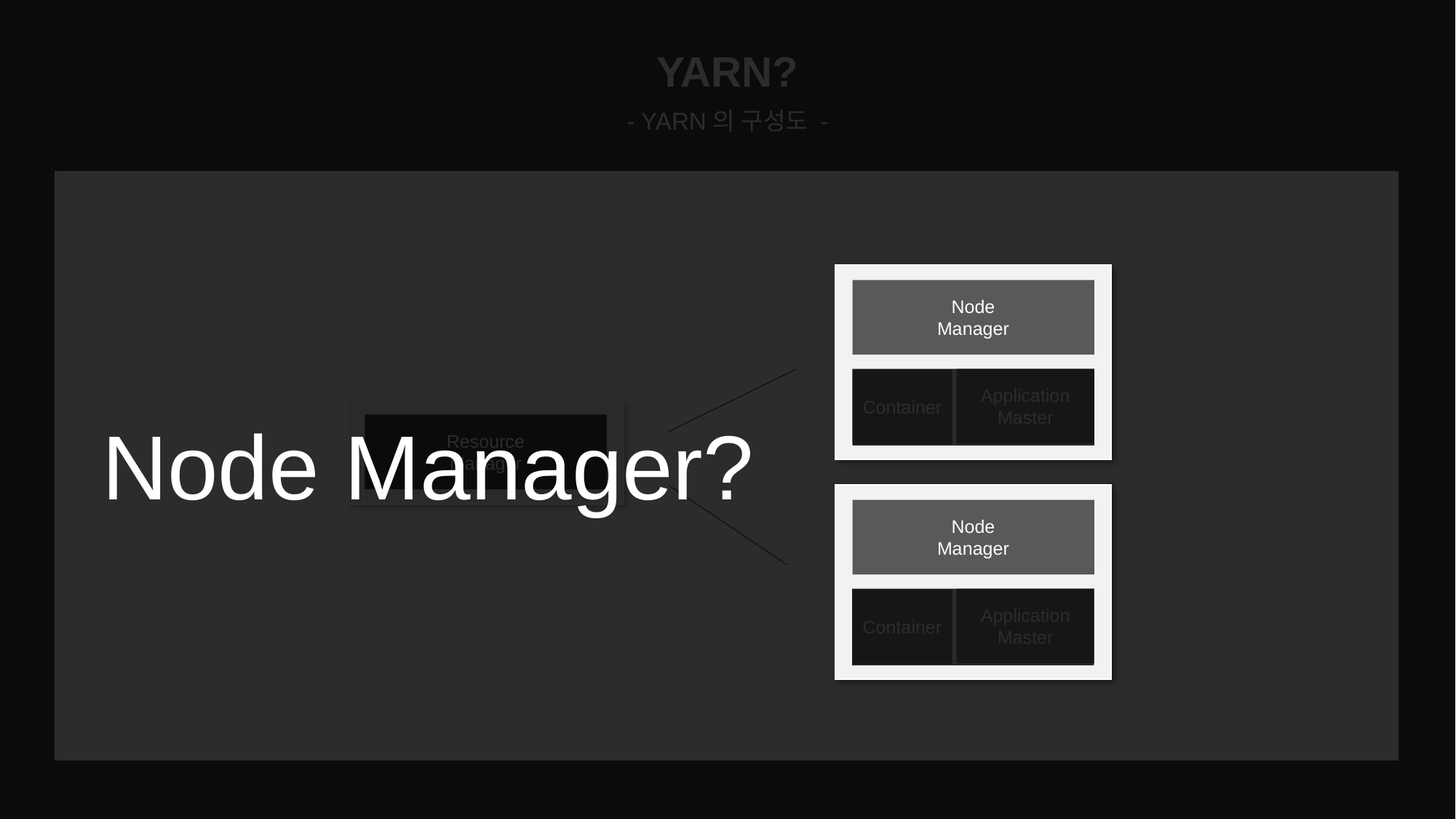

YARN?
- YARN의 구성도 -

Node
Manager

Application
Master
Container

Node
Manager

Application
Master
Container

Resource
Manager
Node Manager?

Node
Manager

Application
Master
Container

Node
Manager

Application
Master
Container